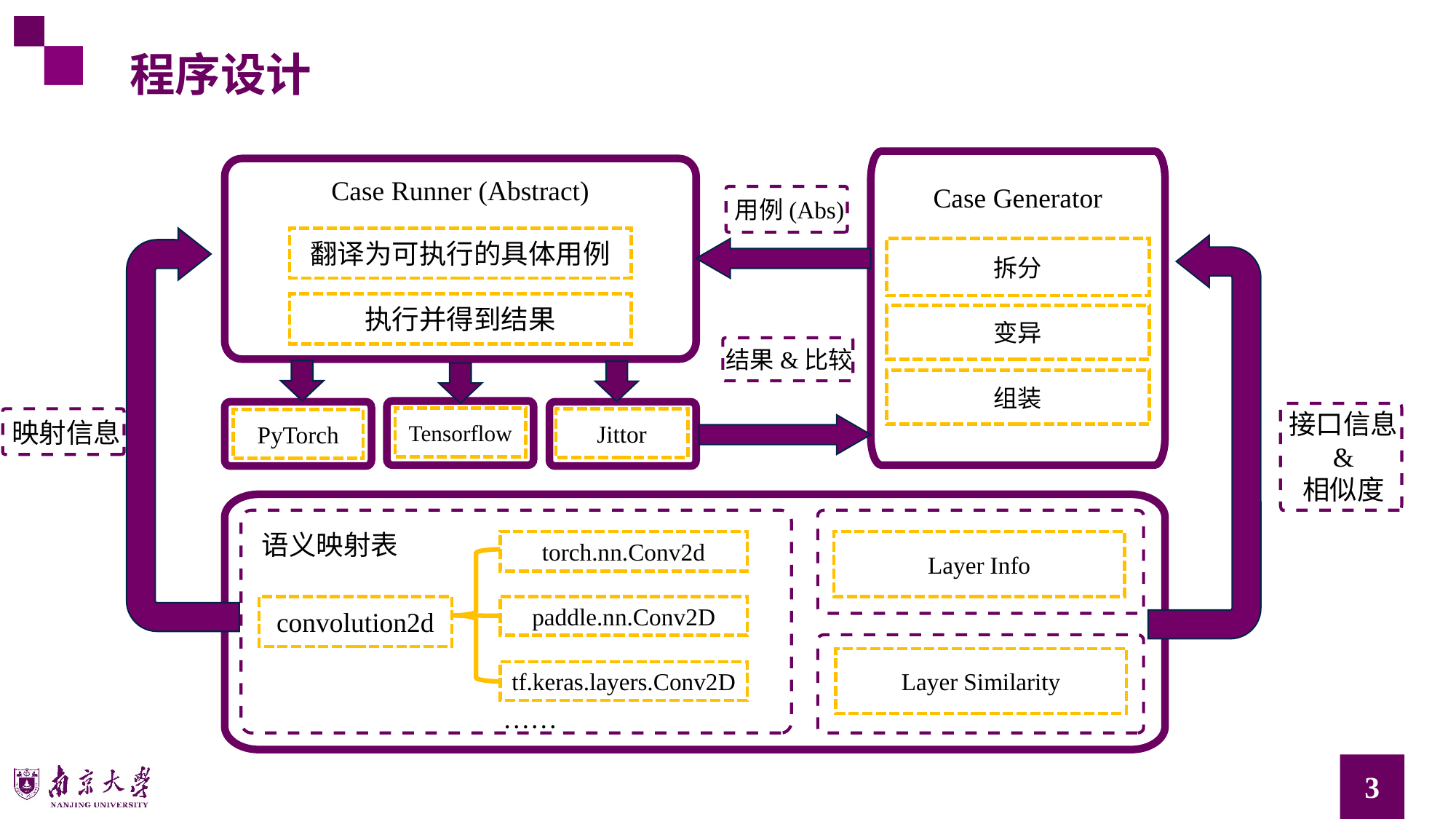

程序设计

Case Runner (Abstract)
Case Generator

用例(Abs)
翻译为可执行的具体用例

拆分
执行并得到结果
变异

结果&比较

组装

接口信息
&
相似度

Tensorflow

Jittor
PyTorch
映射信息

语义映射表
Layer Info
torch.nn.Conv2d

convolution2d
paddle.nn.Conv2D

Layer Similarity
tf.keras.layers.Conv2D
……
3